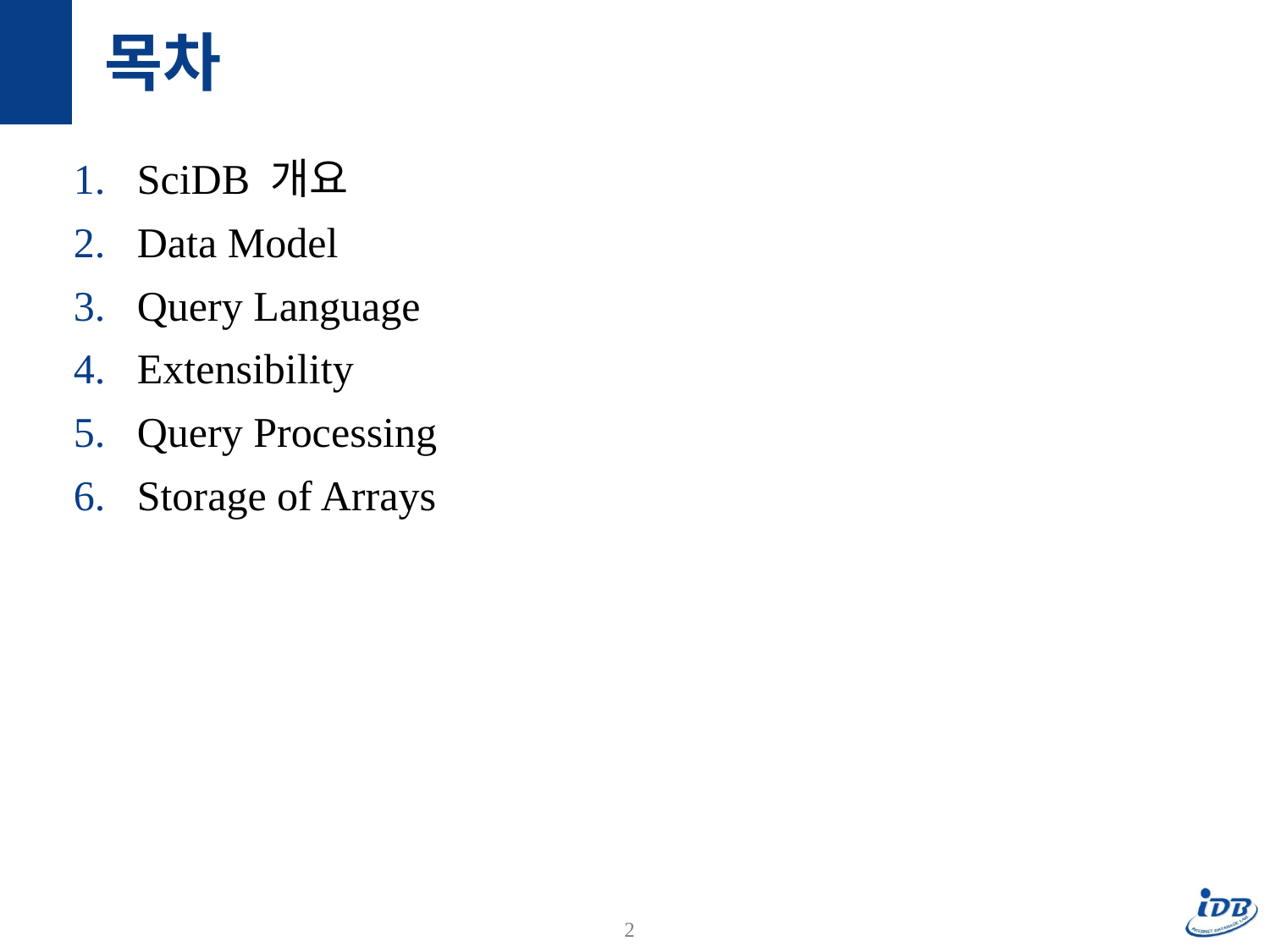

# 목차
SciDB 개요
Data Model
Query Language
Extensibility
Query Processing
Storage of Arrays